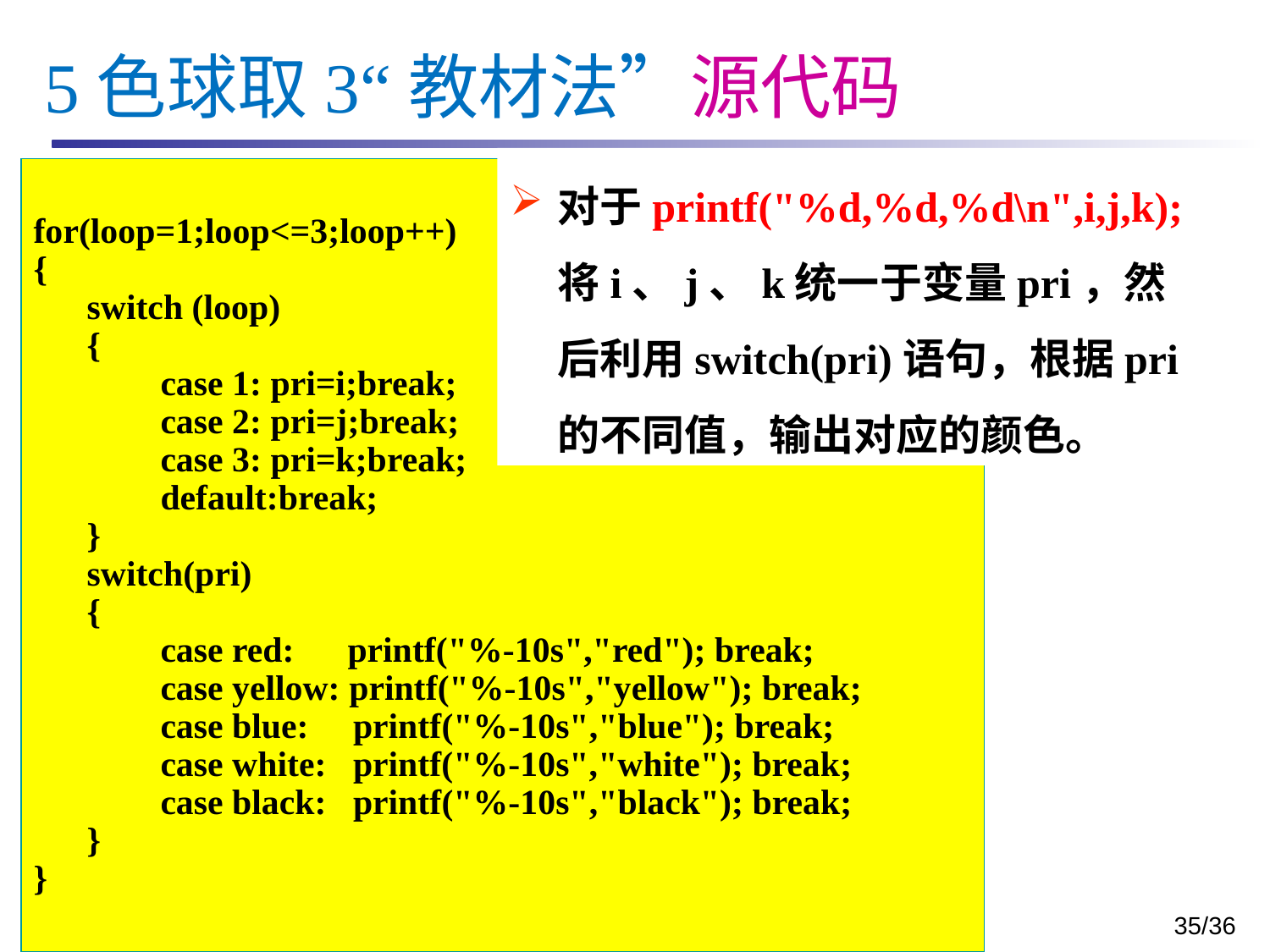

5色球取3“教材法”源代码
对于printf("%d,%d,%d\n",i,j,k);将i、j、k统一于变量pri，然后利用switch(pri)语句，根据pri的不同值，输出对应的颜色。
for(loop=1;loop<=3;loop++)
{
      switch (loop)
      {
	case 1: pri=i;break;
	case 2: pri=j;break;
	case 3: pri=k;break;
	default:break;
      }
      switch(pri)
      {
	case red:      printf("%-10s","red"); break;
	case yellow: printf("%-10s","yellow"); break;
	case blue:     printf("%-10s","blue"); break;
	case white:   printf("%-10s","white"); break;
	case black:   printf("%-10s","black"); break;
      }
}
2023/12/12
王化雨 whuayu000@163.com 13306442222
35/36